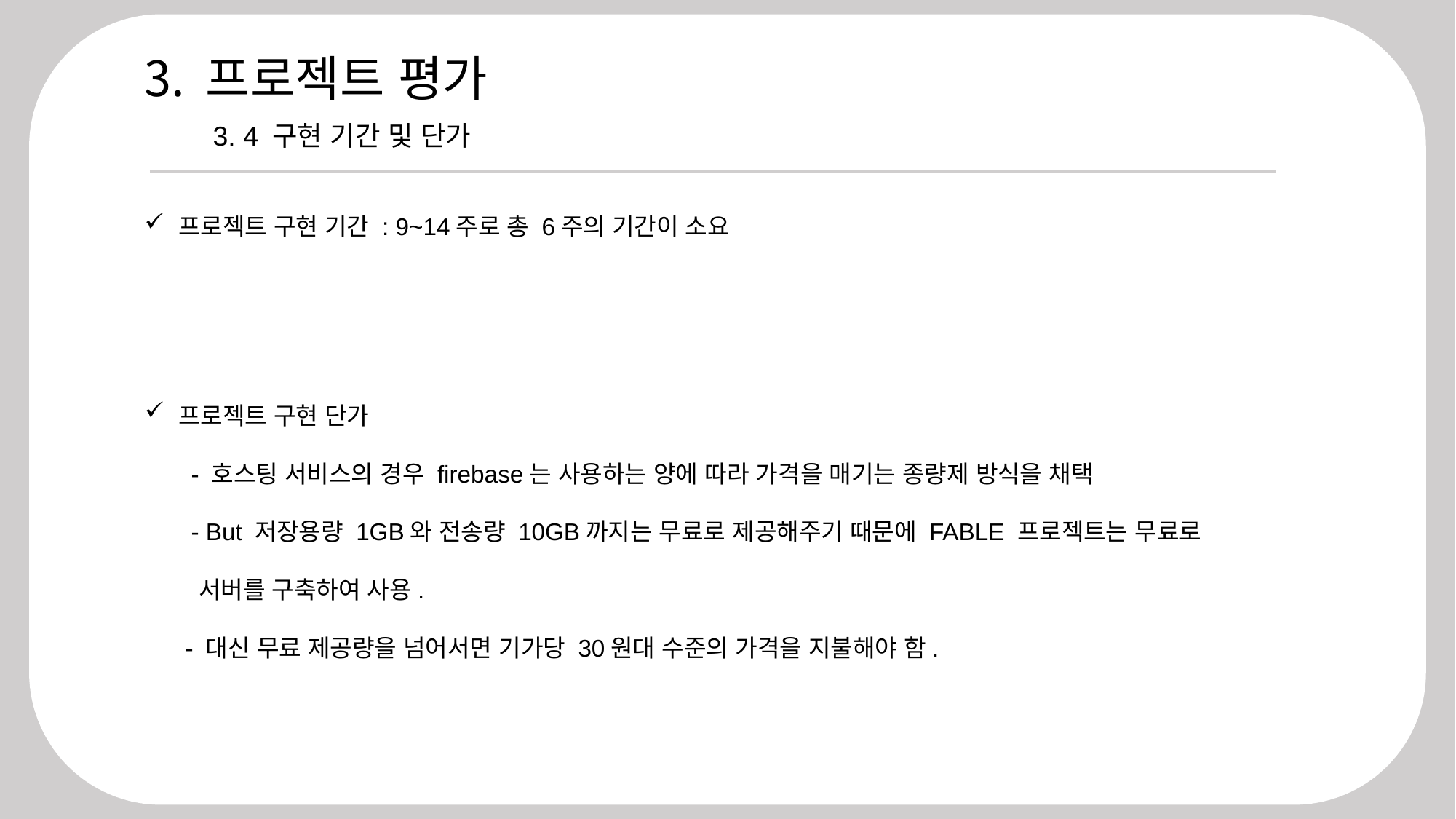

프로젝트 평가

3. 4 구현 기간 및 단가
프로젝트 구현 기간 : 9~14주로 총 6주의 기간이 소요

프로젝트 구현 단가
 - 호스팅 서비스의 경우 firebase는 사용하는 양에 따라 가격을 매기는 종량제 방식을 채택
 - But 저장용량 1GB와 전송량 10GB까지는 무료로 제공해주기 때문에 FABLE 프로젝트는 무료로
   서버를 구축하여 사용.
 - 대신 무료 제공량을 넘어서면 기가당 30원대 수준의 가격을 지불해야 함.